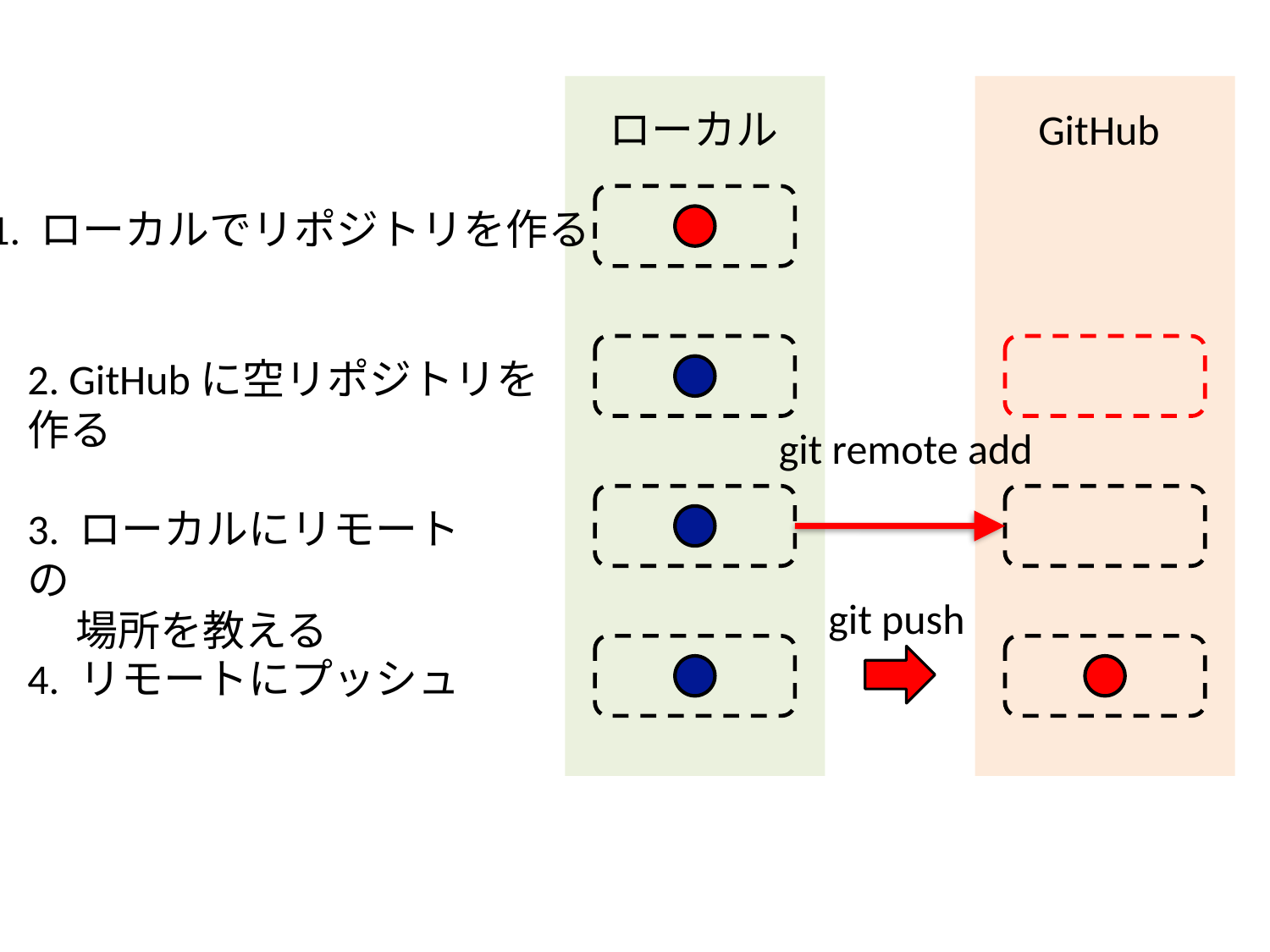

ローカル
GitHub

1. ローカルでリポジトリを作る

2. GitHubに空リポジトリを作る

git remote add

3. ローカルにリモートの
    場所を教える

git push

4. リモートにプッシュ